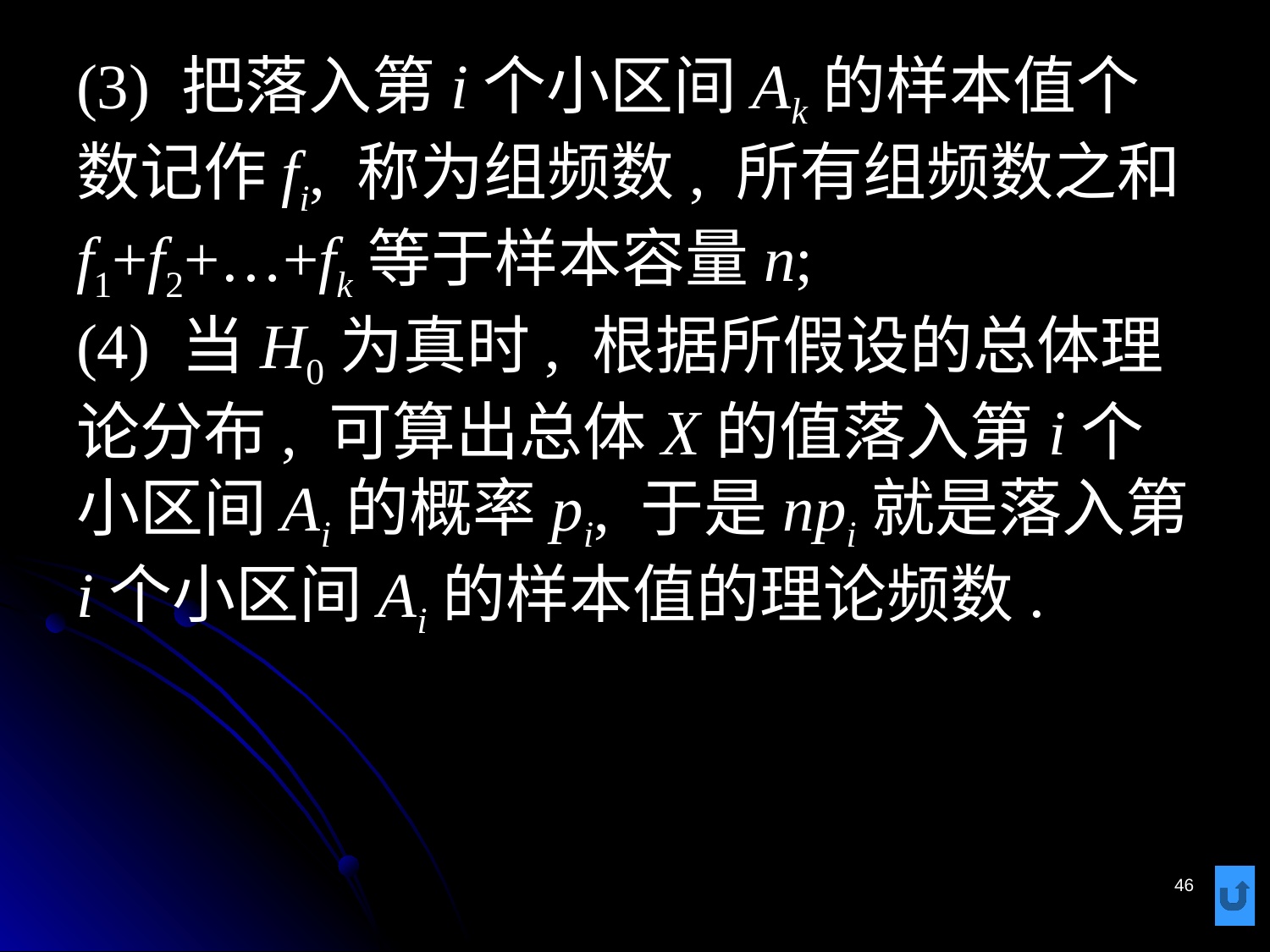

# (3) 把落入第i个小区间Ak的样本值个数记作fi, 称为组频数, 所有组频数之和f1+f2+…+fk等于样本容量n; (4) 当H0为真时, 根据所假设的总体理论分布, 可算出总体X的值落入第i个小区间Ai的概率pi, 于是npi就是落入第i个小区间Ai的样本值的理论频数.
46